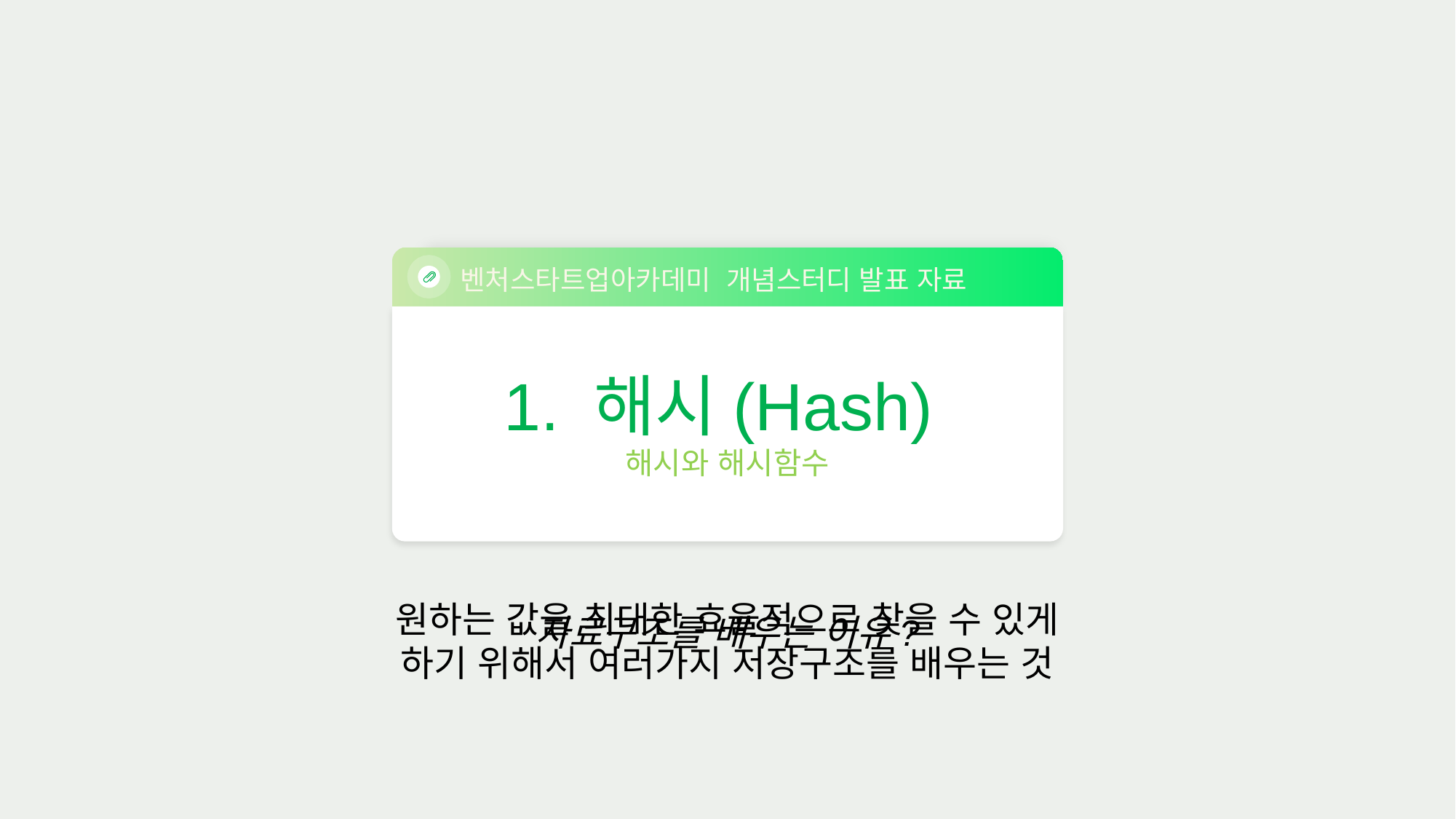

벤처스타트업아카데미  개념스터디 발표 자료

1. 해시(Hash)
해시와 해시함수
원하는 값을 최대한 효율적으로 찾을 수 있게 하기 위해서 여러가지 저장구조를 배우는 것
자료구조를 배우는 이유?